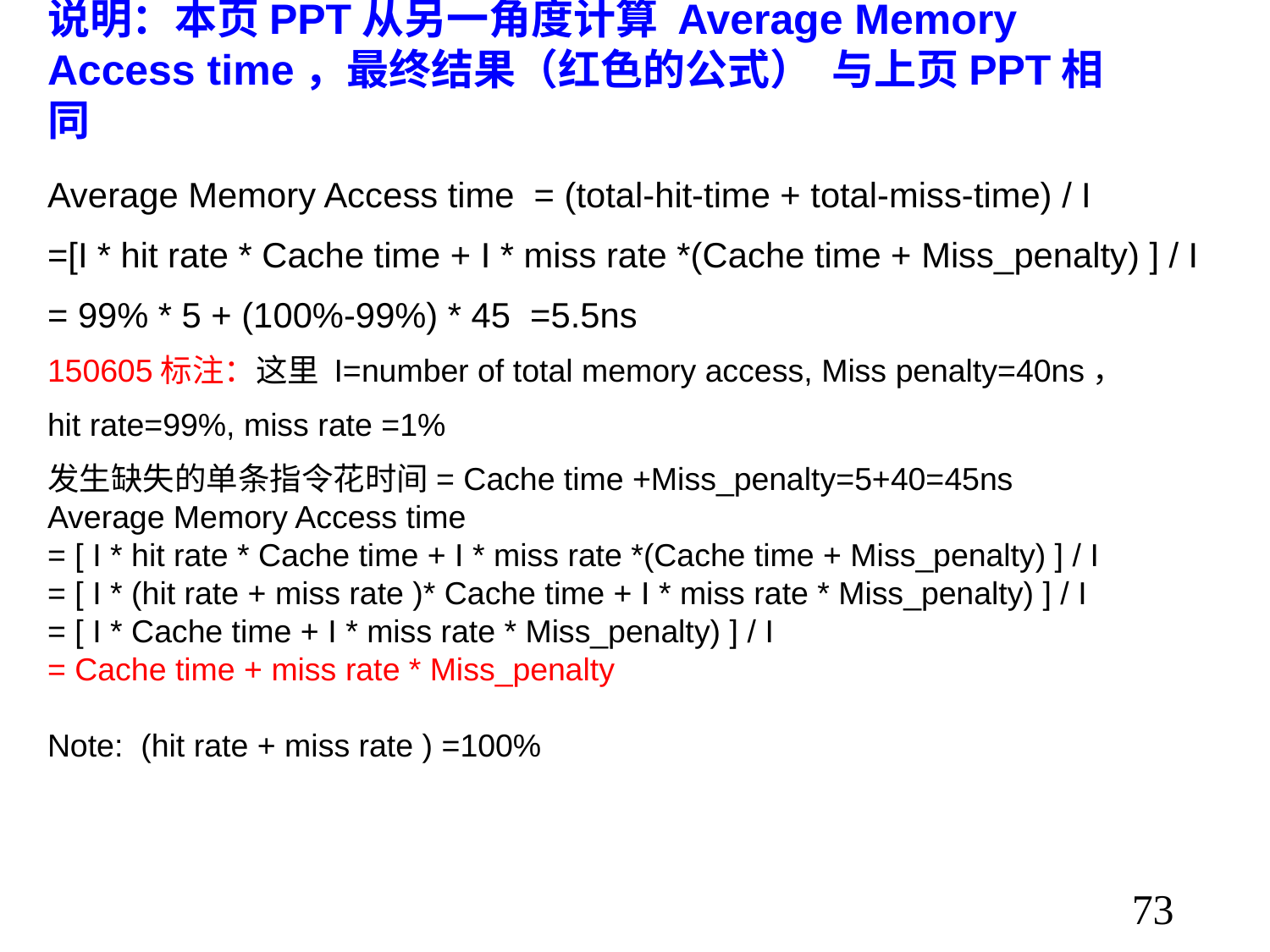

# 说明：本页PPT从另一角度计算 Average Memory Access time，最终结果（红色的公式）  与上页PPT相同
Average Memory Access time  = (total-hit-time + total-miss-time) / I
=[I * hit rate * Cache time + I * miss rate *(Cache time + Miss_penalty) ] / I
= 99% * 5 + (100%-99%) * 45  =5.5ns
150605标注：这里 I=number of total memory access, Miss penalty=40ns，
hit rate=99%, miss rate =1%
发生缺失的单条指令花时间= Cache time +Miss_penalty=5+40=45ns
Average Memory Access time
= [ I * hit rate * Cache time + I * miss rate *(Cache time + Miss_penalty) ] / I
= [ I * (hit rate + miss rate )* Cache time + I * miss rate * Miss_penalty) ] / I
= [ I * Cache time + I * miss rate * Miss_penalty) ] / I
= Cache time + miss rate * Miss_penalty

Note:  (hit rate + miss rate ) =100%